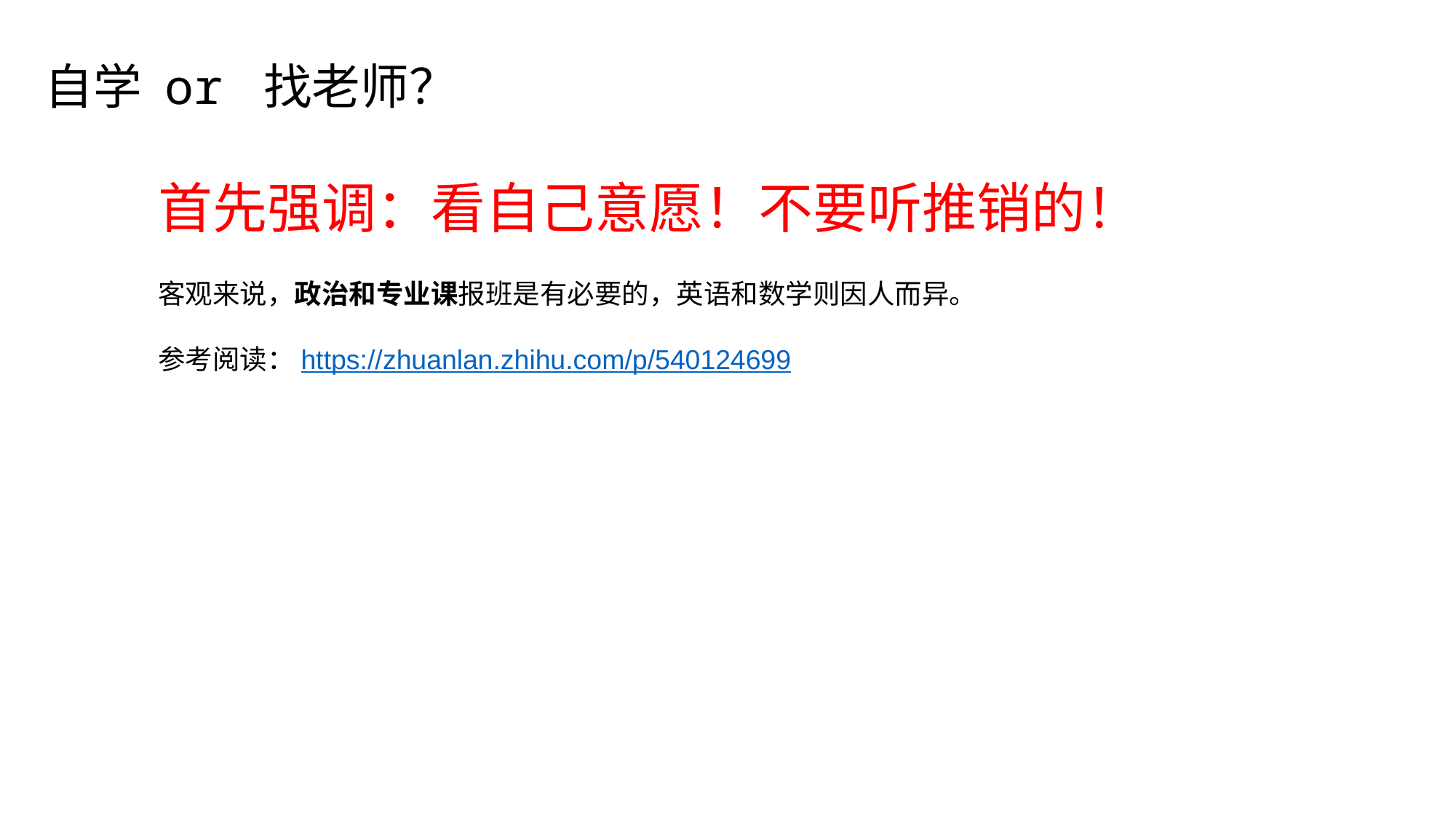

自学 or 找老师？
首先强调：看自己意愿！不要听推销的！
客观来说，政治和专业课报班是有必要的，英语和数学则因人而异。

参考阅读：https://zhuanlan.zhihu.com/p/540124699